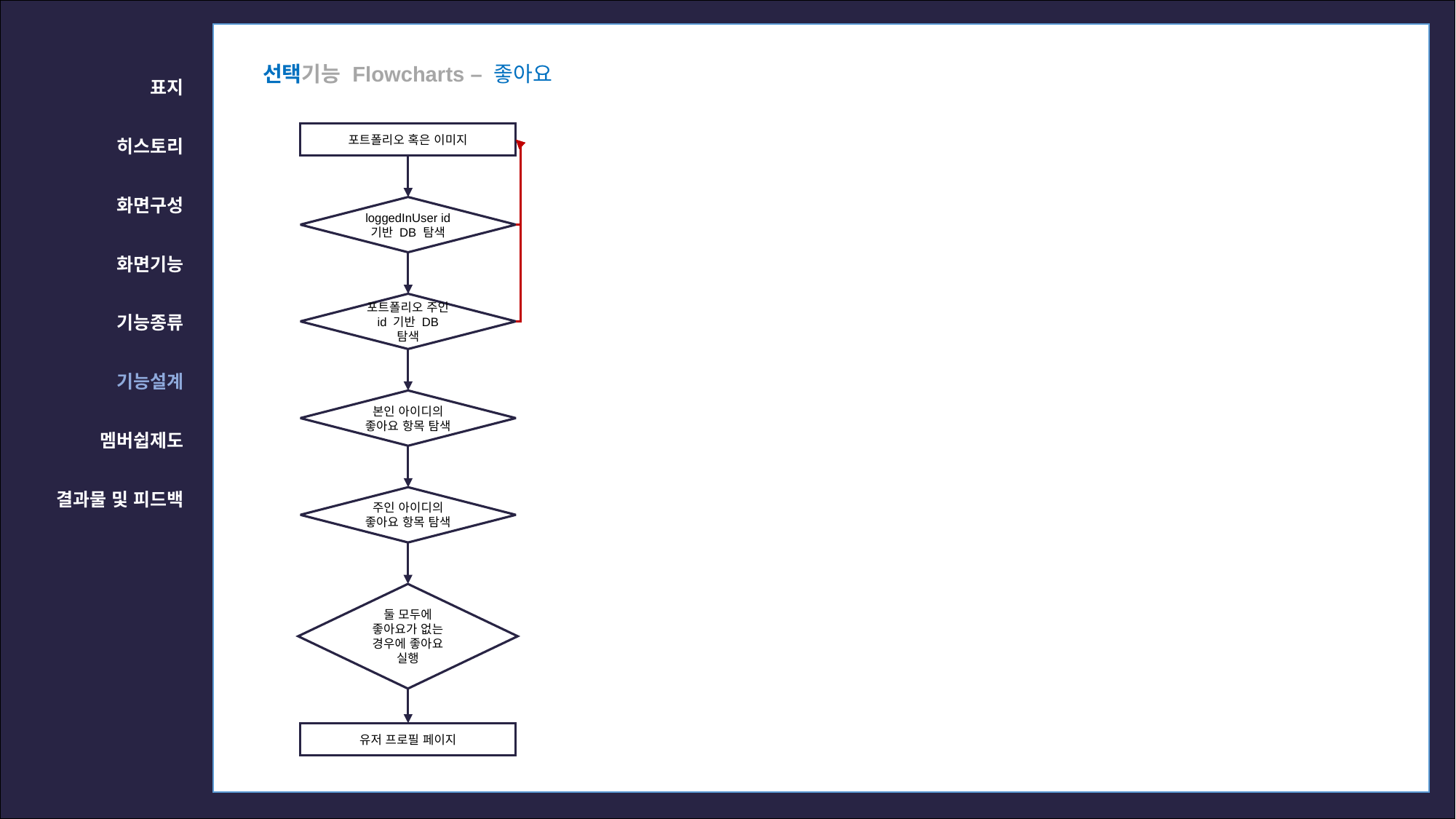

표지
히스토리
화면구성
화면기능
기능종류
기능설계
멤버쉽제도
결과물 및 피드백
선택기능 Flowcharts – 좋아요
포트폴리오 혹은 이미지
loggedInUser id 기반 DB 탐색
포트폴리오 주인 id 기반 DB 탐색
본인 아이디의 좋아요 항목 탐색
주인 아이디의 좋아요 항목 탐색
둘 모두에 좋아요가 없는 경우에 좋아요 실행
유저 프로필 페이지